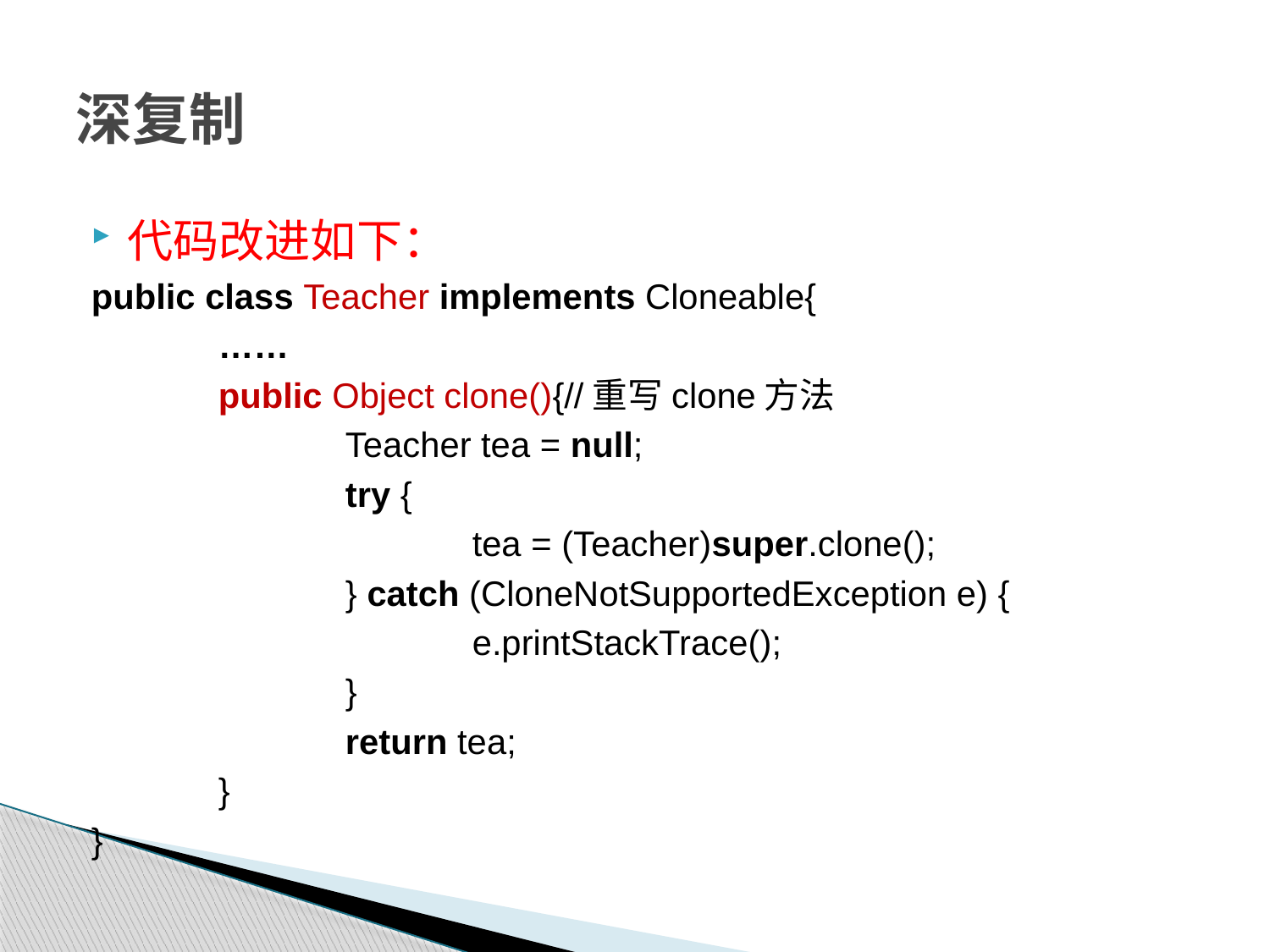

# 深复制
代码改进如下：
public class Teacher implements Cloneable{
	……
	public Object clone(){//重写clone方法
		Teacher tea = null;
		try {
			tea = (Teacher)super.clone();
		} catch (CloneNotSupportedException e) {
			e.printStackTrace();
		}
		return tea;
	}
}